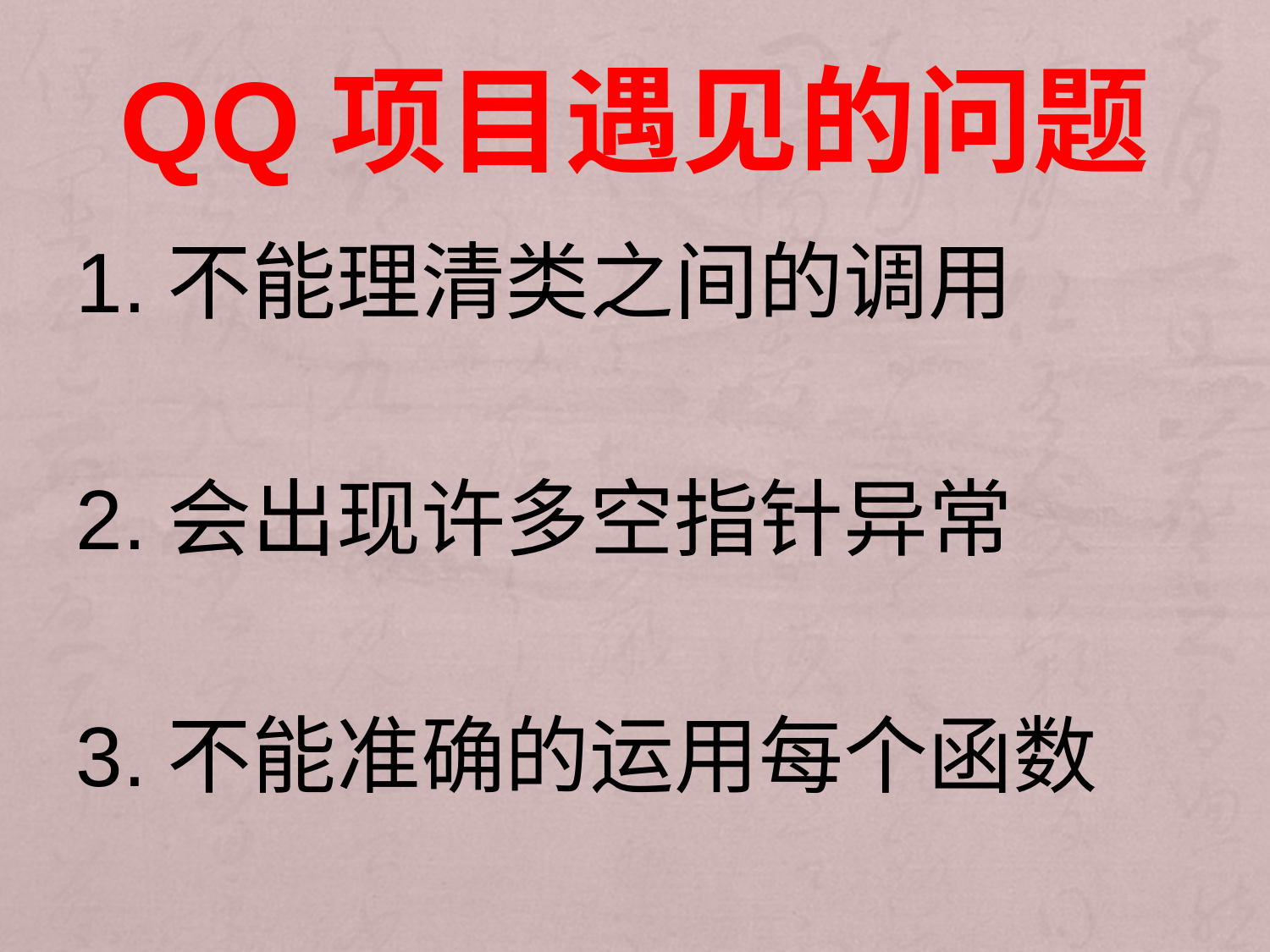

# QQ项目遇见的问题
1.不能理清类之间的调用

2.会出现许多空指针异常

3.不能准确的运用每个函数